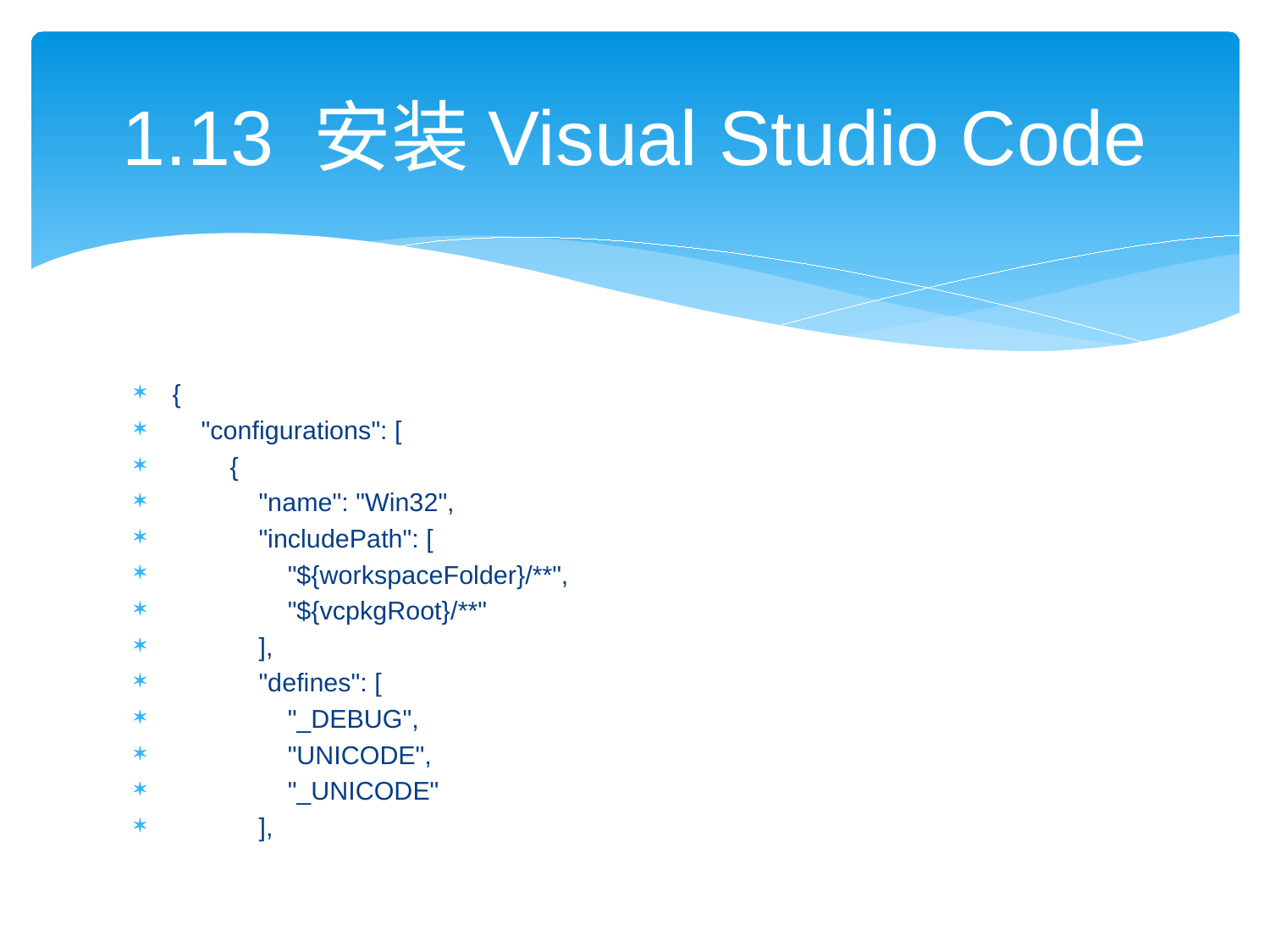

# 1.13 安装Visual Studio Code
{
    "configurations": [
        {
            "name": "Win32",
            "includePath": [
                "${workspaceFolder}/**",
                "${vcpkgRoot}/**"
            ],
            "defines": [
                "_DEBUG",
                "UNICODE",
                "_UNICODE"
            ],